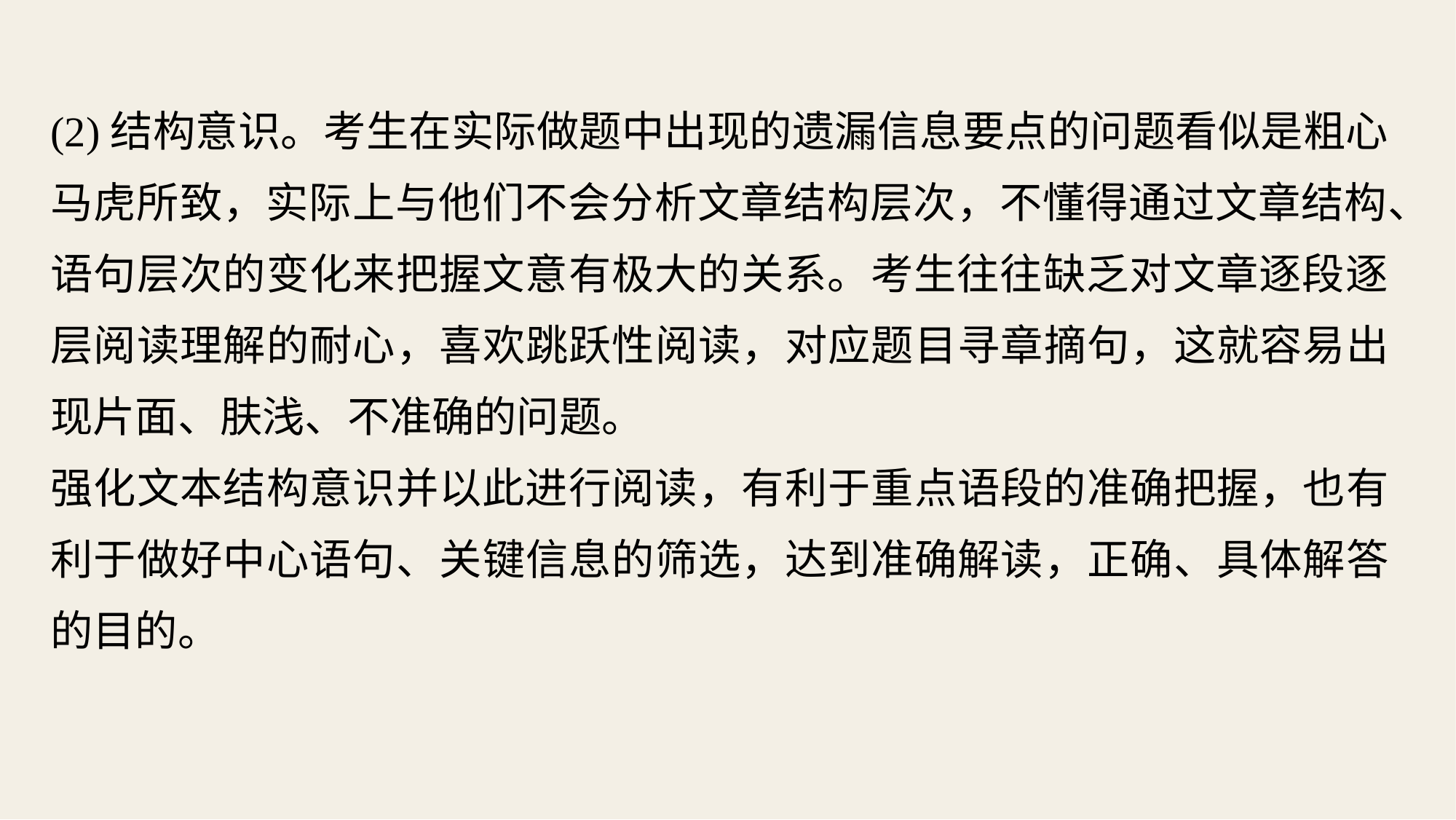

(2)结构意识。考生在实际做题中出现的遗漏信息要点的问题看似是粗心马虎所致，实际上与他们不会分析文章结构层次，不懂得通过文章结构、语句层次的变化来把握文意有极大的关系。考生往往缺乏对文章逐段逐层阅读理解的耐心，喜欢跳跃性阅读，对应题目寻章摘句，这就容易出现片面、肤浅、不准确的问题。
强化文本结构意识并以此进行阅读，有利于重点语段的准确把握，也有利于做好中心语句、关键信息的筛选，达到准确解读，正确、具体解答的目的。